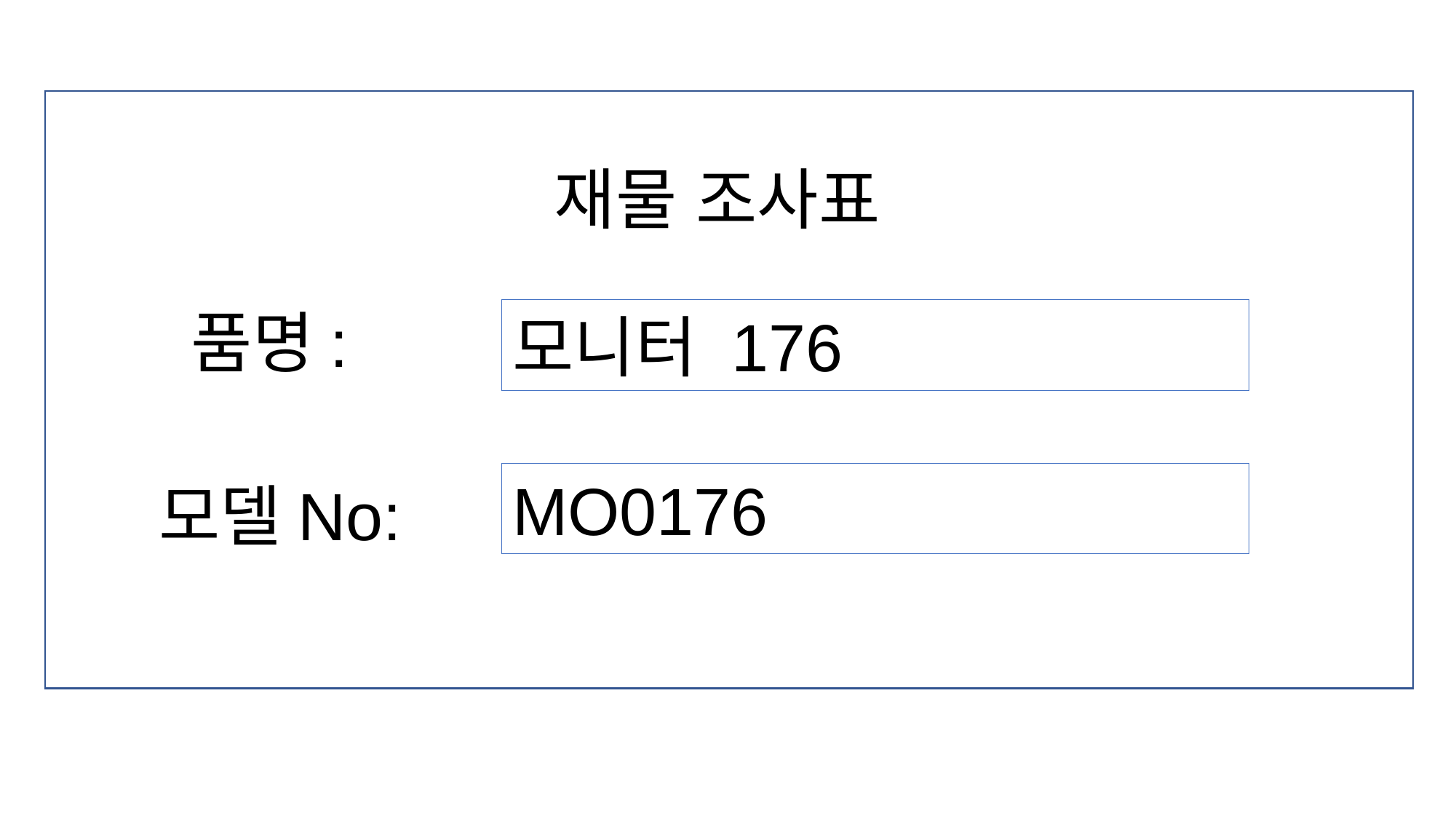

재물 조사표
품명:
모니터 176
MO0176
모델No: